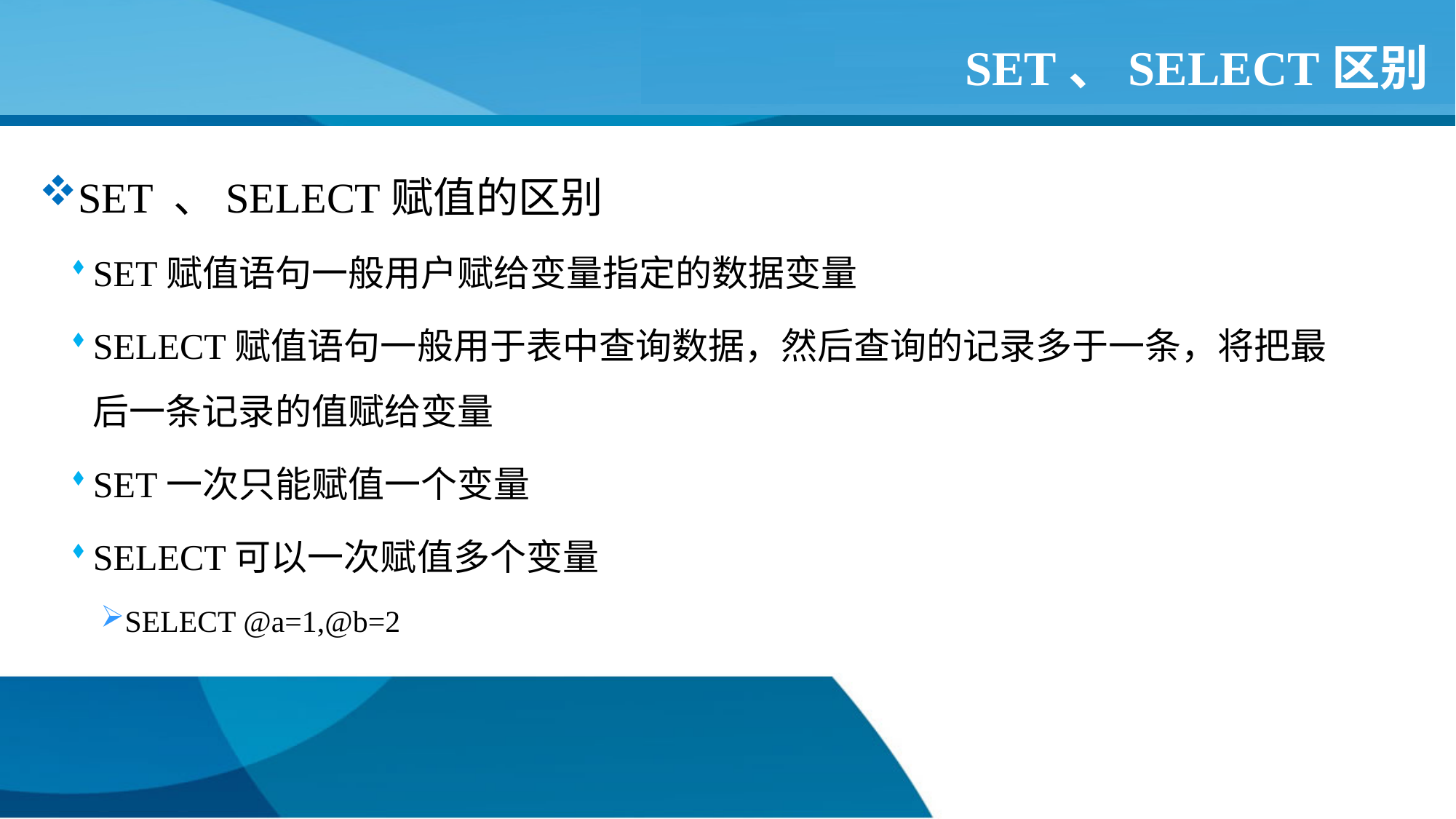

# SET、SELECT区别
SET 、SELECT赋值的区别
SET赋值语句一般用户赋给变量指定的数据变量
SELECT赋值语句一般用于表中查询数据，然后查询的记录多于一条，将把最后一条记录的值赋给变量
SET一次只能赋值一个变量
SELECT可以一次赋值多个变量
SELECT @a=1,@b=2